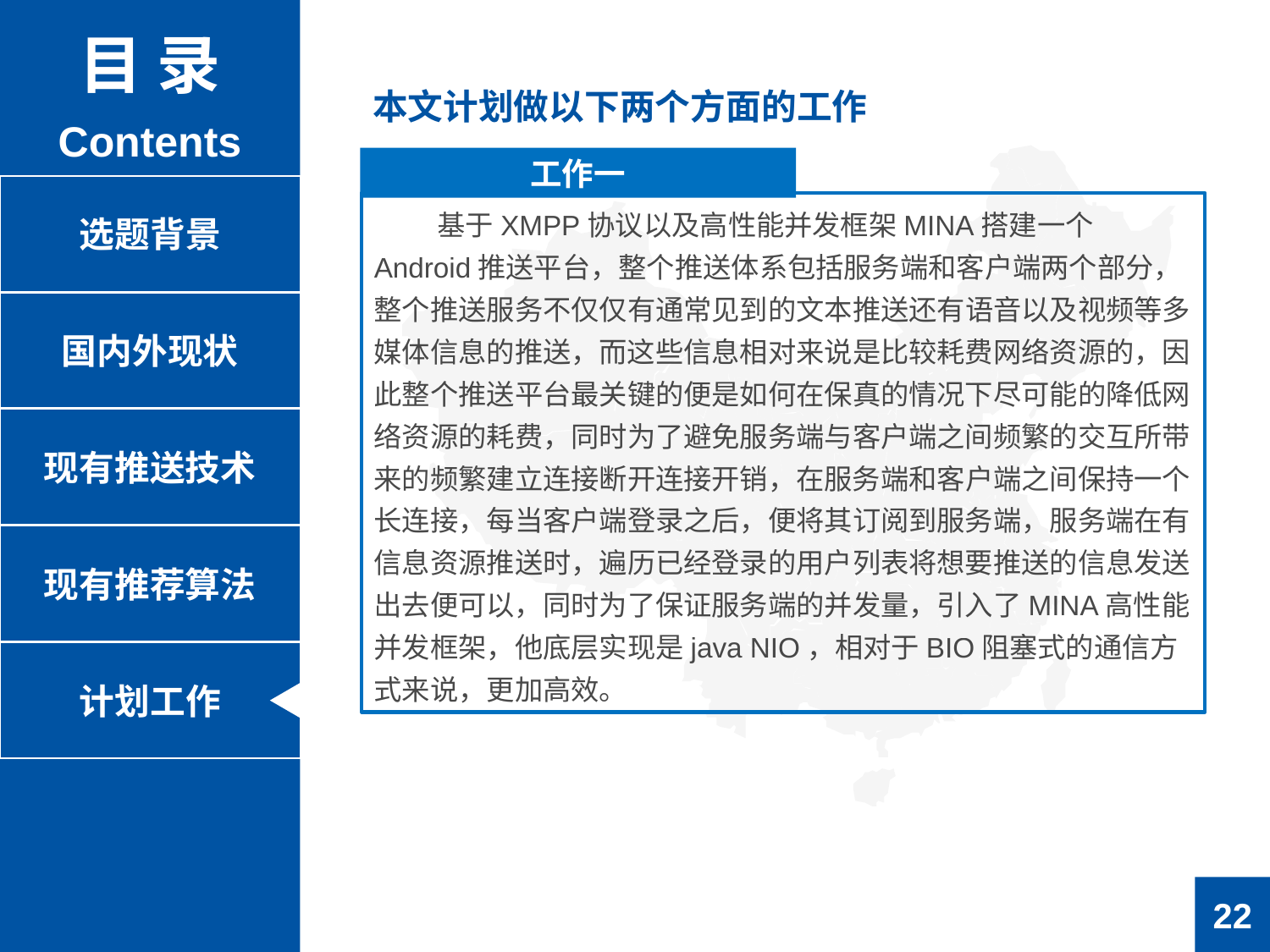

目 录
Contents
本文计划做以下两个方面的工作
工作一
选题背景
基于XMPP协议以及高性能并发框架MINA搭建一个Android推送平台，整个推送体系包括服务端和客户端两个部分，整个推送服务不仅仅有通常见到的文本推送还有语音以及视频等多媒体信息的推送，而这些信息相对来说是比较耗费网络资源的，因此整个推送平台最关键的便是如何在保真的情况下尽可能的降低网络资源的耗费，同时为了避免服务端与客户端之间频繁的交互所带来的频繁建立连接断开连接开销，在服务端和客户端之间保持一个长连接，每当客户端登录之后，便将其订阅到服务端，服务端在有信息资源推送时，遍历已经登录的用户列表将想要推送的信息发送出去便可以，同时为了保证服务端的并发量，引入了MINA高性能并发框架，他底层实现是java NIO，相对于BIO阻塞式的通信方式来说，更加高效。
国内外现状
现有推送技术
现有推荐算法
计划工作

22